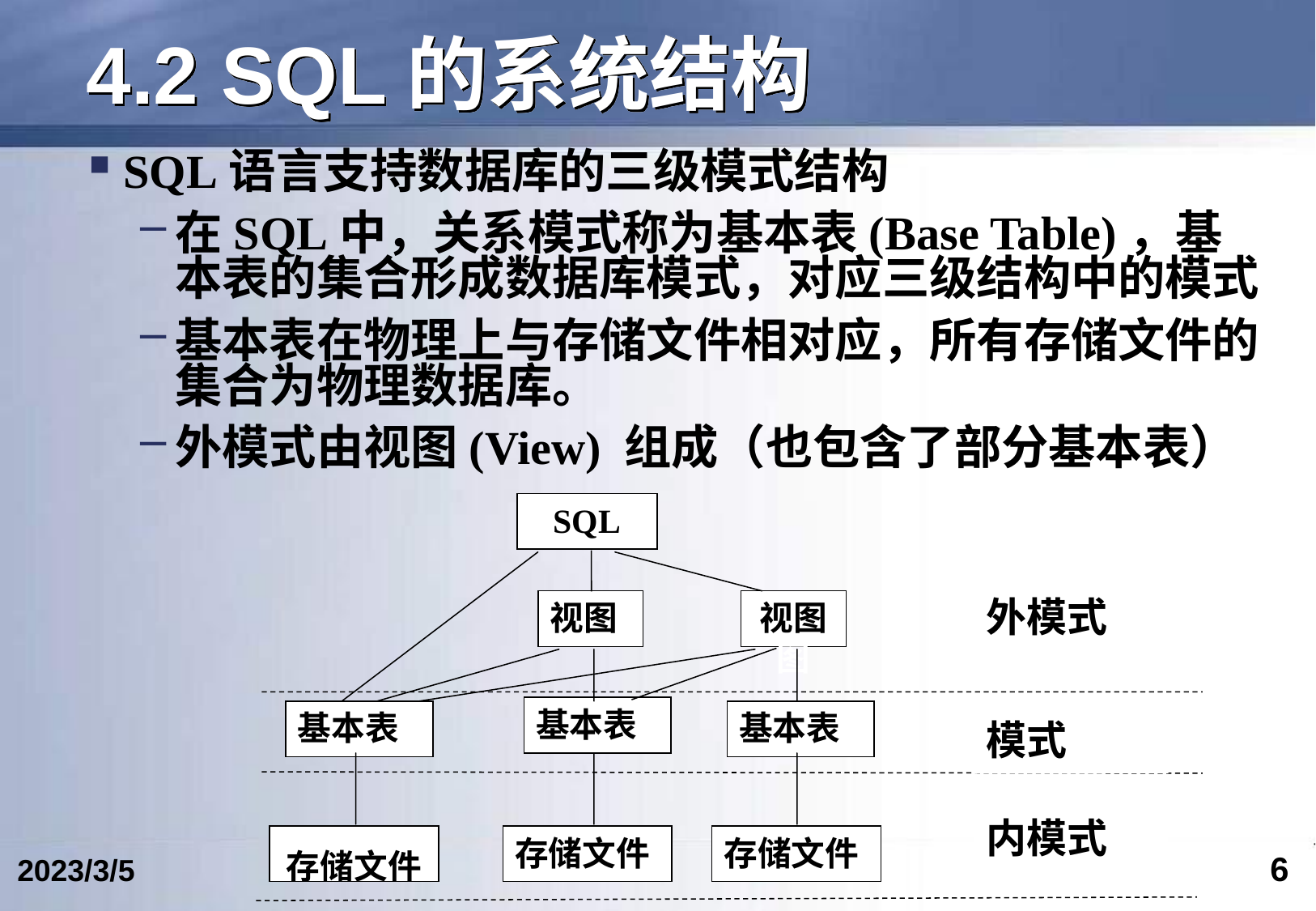

# 4.2 SQL的系统结构
SQL语言支持数据库的三级模式结构
在SQL中，关系模式称为基本表(Base Table)，基本表的集合形成数据库模式，对应三级结构中的模式
基本表在物理上与存储文件相对应，所有存储文件的集合为物理数据库。
外模式由视图(View) 组成（也包含了部分基本表）
SQL

外模式
视图
视图图

基本表
基本表
基本表
模式

内模式
存储文件
存储文件
存储文件

6
2023/3/5